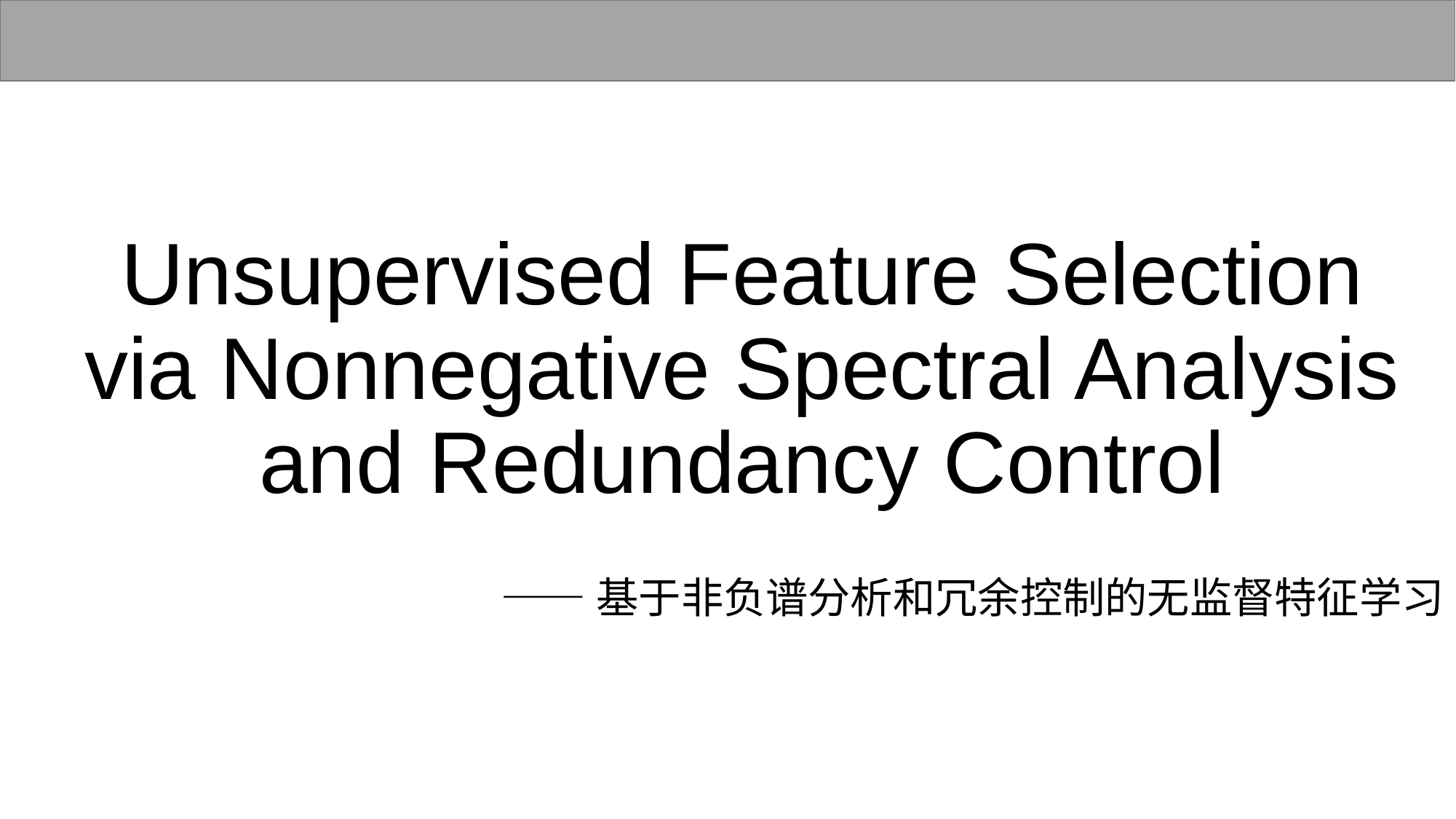

# Unsupervised Feature Selection via Nonnegative Spectral Analysis and Redundancy Control
——基于非负谱分析和冗余控制的无监督特征学习